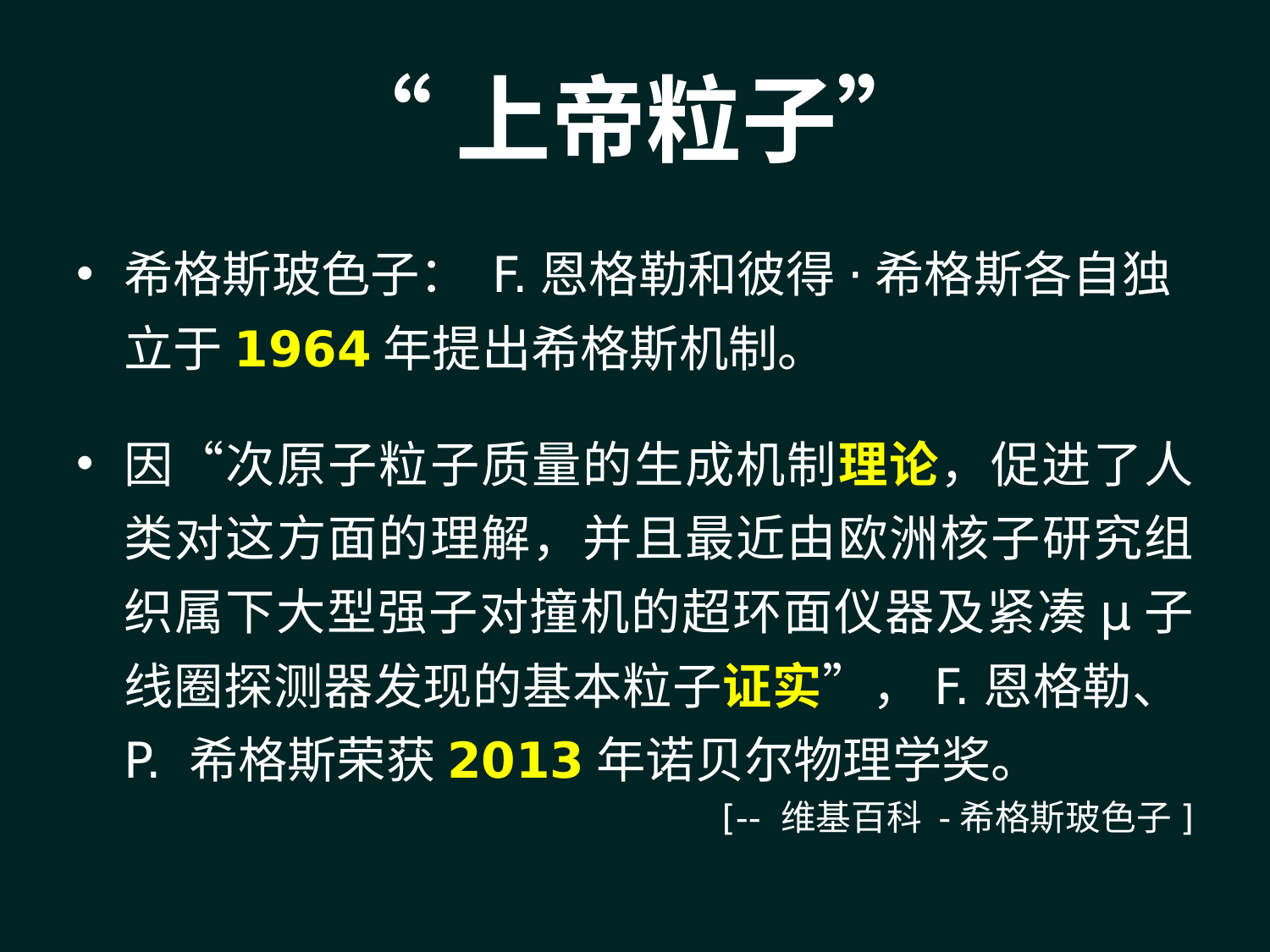

# “上帝粒子”
希格斯玻色子： F.恩格勒和彼得·希格斯各自独立于1964年提出希格斯机制。
因“次原子粒子质量的生成机制理论，促进了人类对这方面的理解，并且最近由欧洲核子研究组织属下大型强子对撞机的超环面仪器及紧凑μ子线圈探测器发现的基本粒子证实”，F.恩格勒、P. 希格斯荣获2013年诺贝尔物理学奖。
                                      [-- 维基百科 -希格斯玻色子]